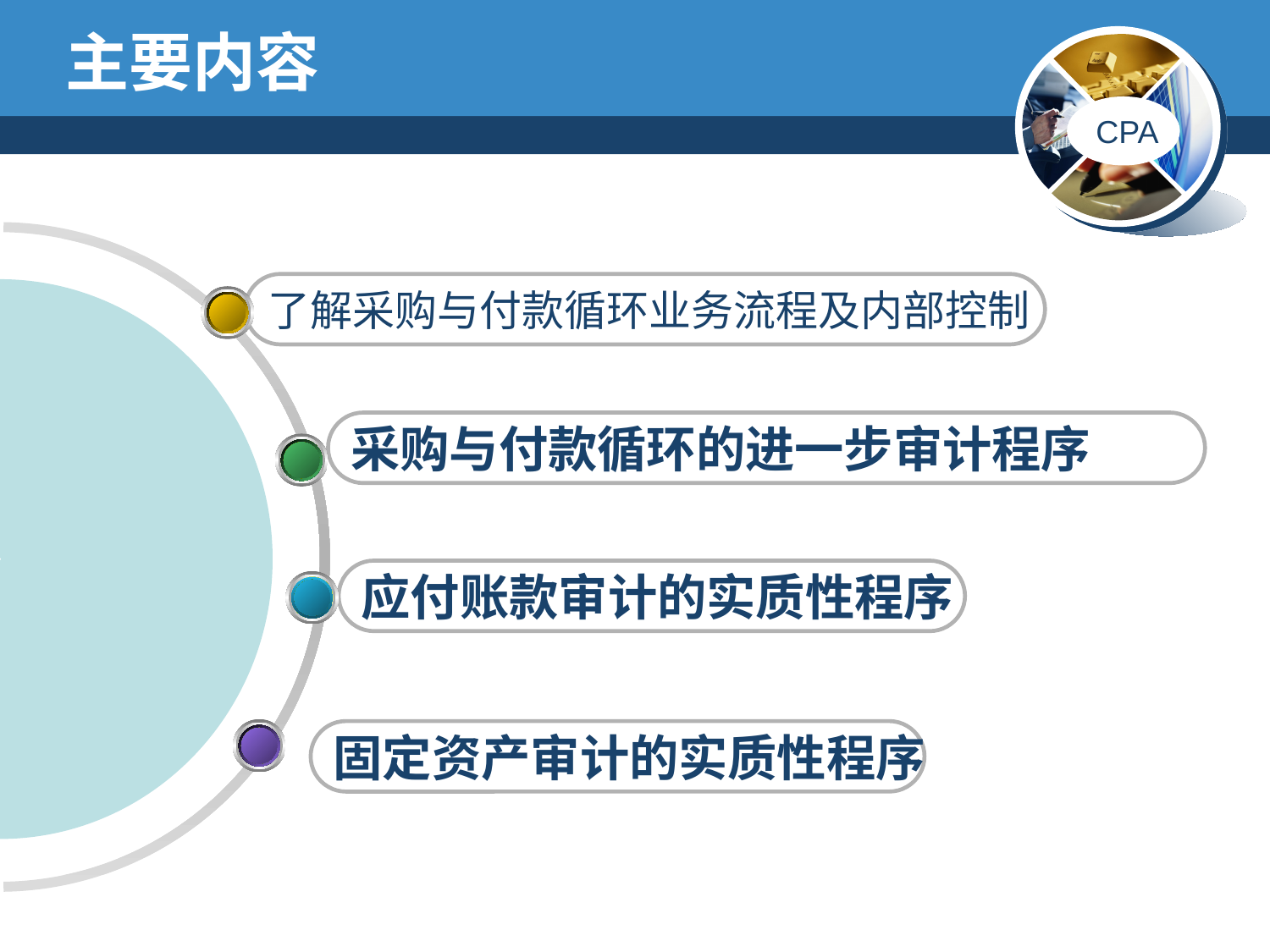

# 主要内容

了解采购与付款循环业务流程及内部控制

采购与付款循环的进一步审计程序

应付账款审计的实质性程序

固定资产审计的实质性程序